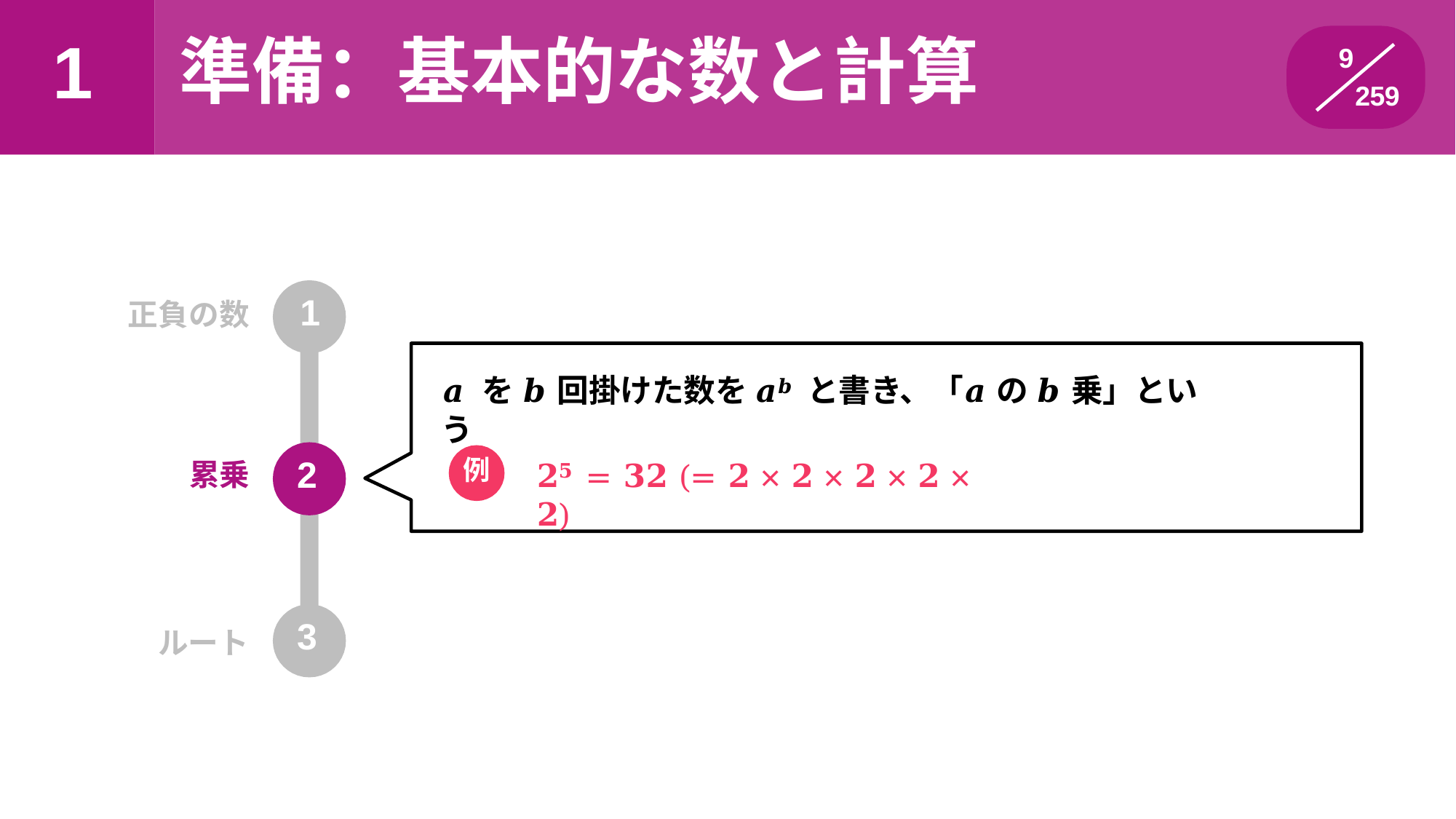

準備：基本的な数と計算
# 1
9
259

正負の数	1
𝒂 を 𝒃 回掛けた数を 𝒂𝒃 と書き、「𝒂 の 𝒃 乗」という

2
例
𝟐𝟓 = 𝟑𝟐	(= 𝟐 × 𝟐 × 𝟐 × 𝟐 × 𝟐)
累乗

3
ルート